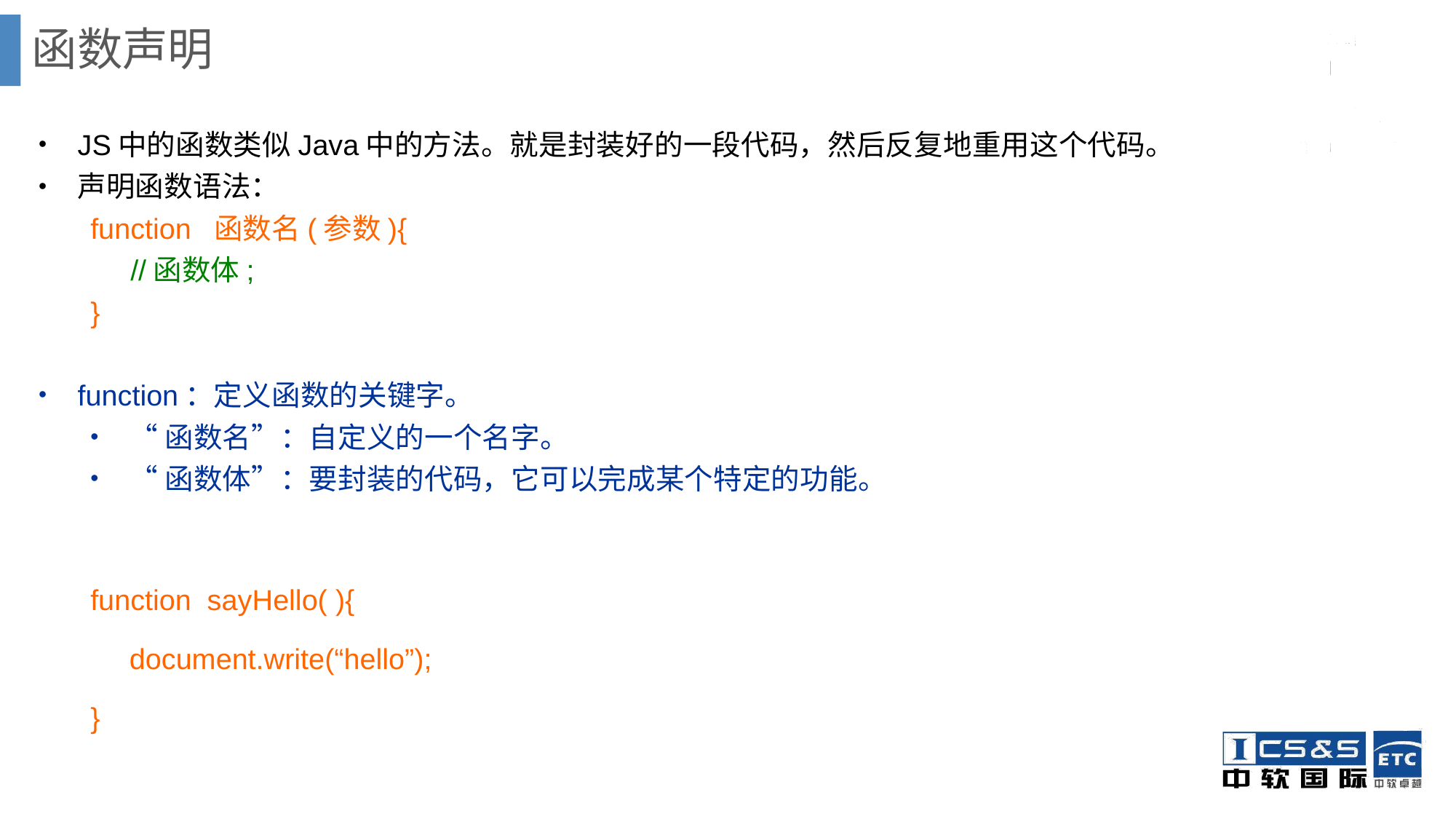

# 函数声明
JS中的函数类似Java中的方法。就是封装好的一段代码，然后反复地重用这个代码。
声明函数语法：
function  函数名(参数){
     //函数体;
}

function：定义函数的关键字。
“函数名”：自定义的一个名字。
“函数体”：要封装的代码，它可以完成某个特定的功能。

function  sayHello( ){
	document.write(“hello”);
}